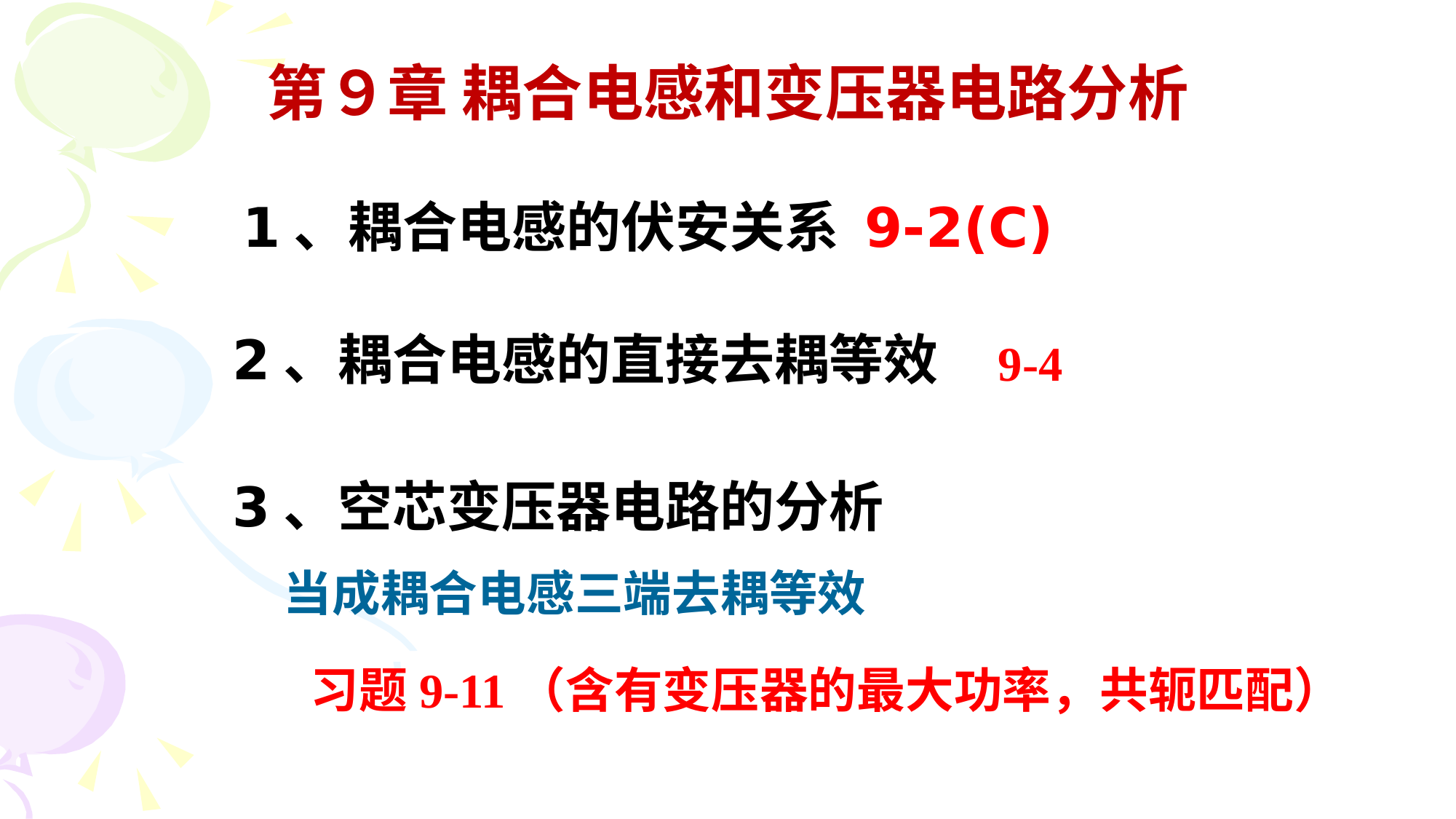

第９章 耦合电感和变压器电路分析
1、耦合电感的伏安关系 9-2(C)
2、耦合电感的直接去耦等效
9-4
3、空芯变压器电路的分析
当成耦合电感三端去耦等效
习题9-11（含有变压器的最大功率，共轭匹配）